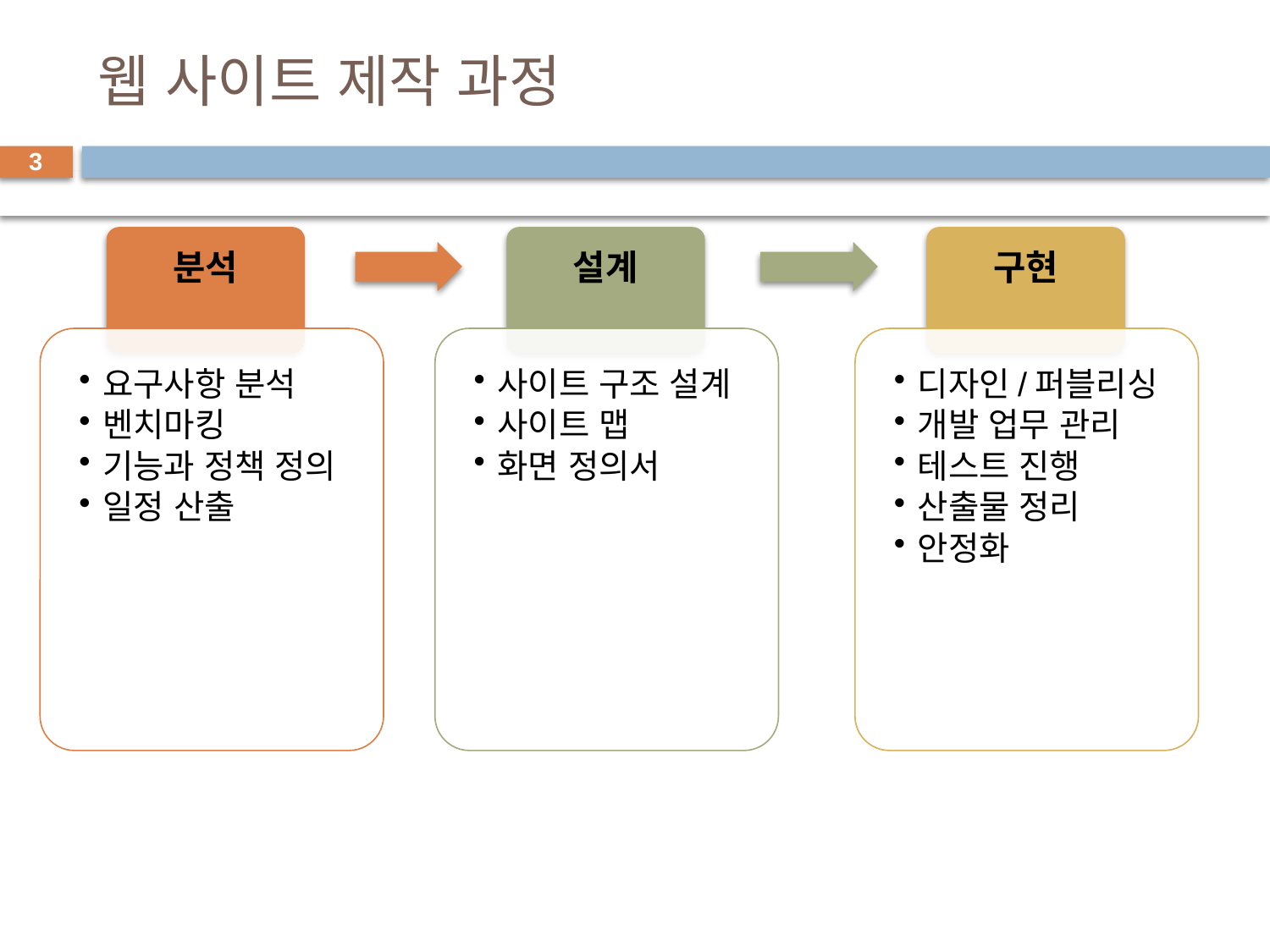

# 웹 사이트 제작 과정
3
분석
요구사항 분석
벤치마킹
기능과 정책 정의
일정 산출

설계
사이트 구조 설계
사이트 맵
화면 정의서

구현
디자인/퍼블리싱
개발 업무 관리
테스트 진행
산출물 정리
안정화